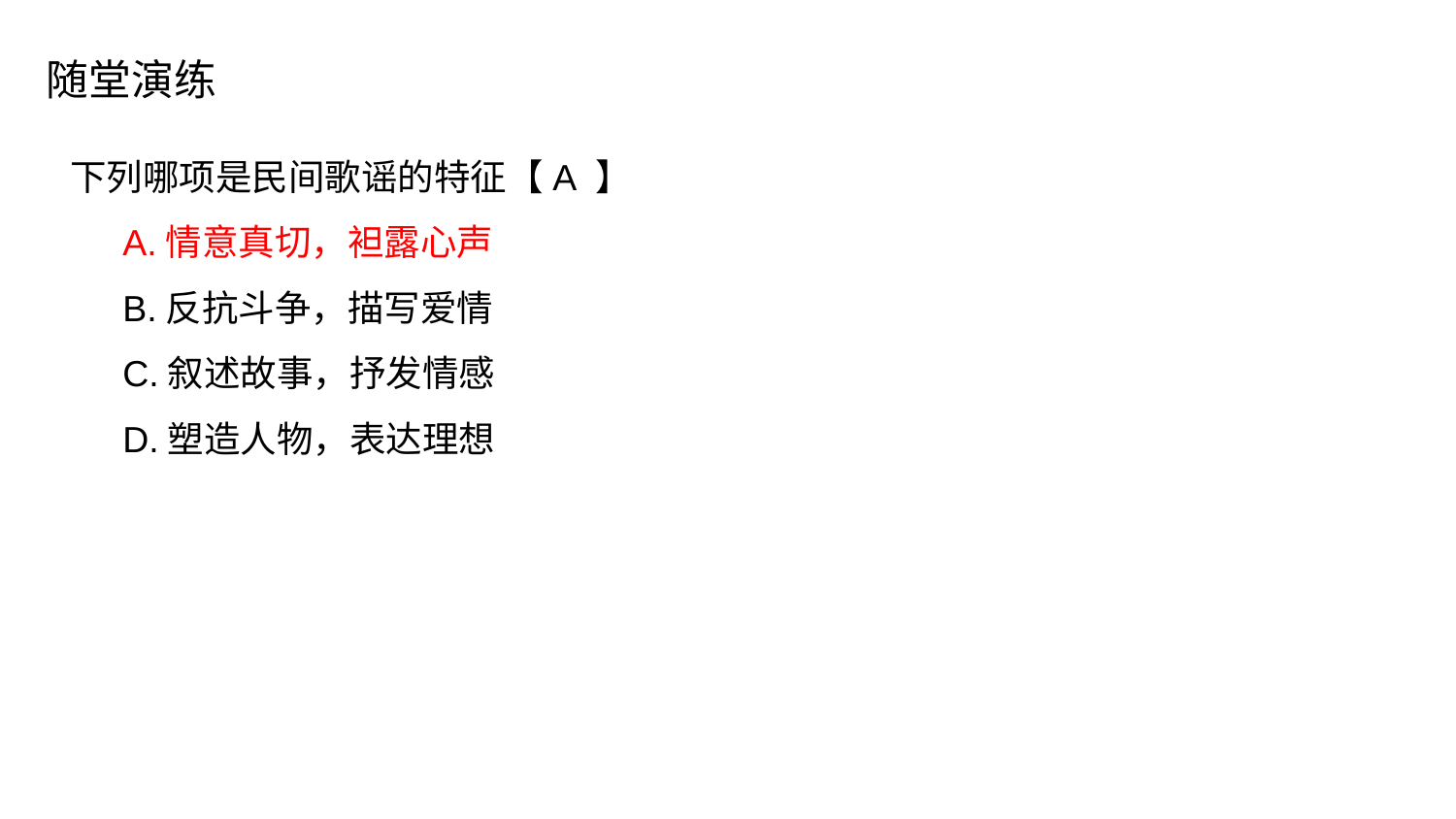

随堂演练
下列哪项是民间歌谣的特征【A 】
A.情意真切，袒露心声
B.反抗斗争，描写爱情
C.叙述故事，抒发情感
D.塑造人物，表达理想